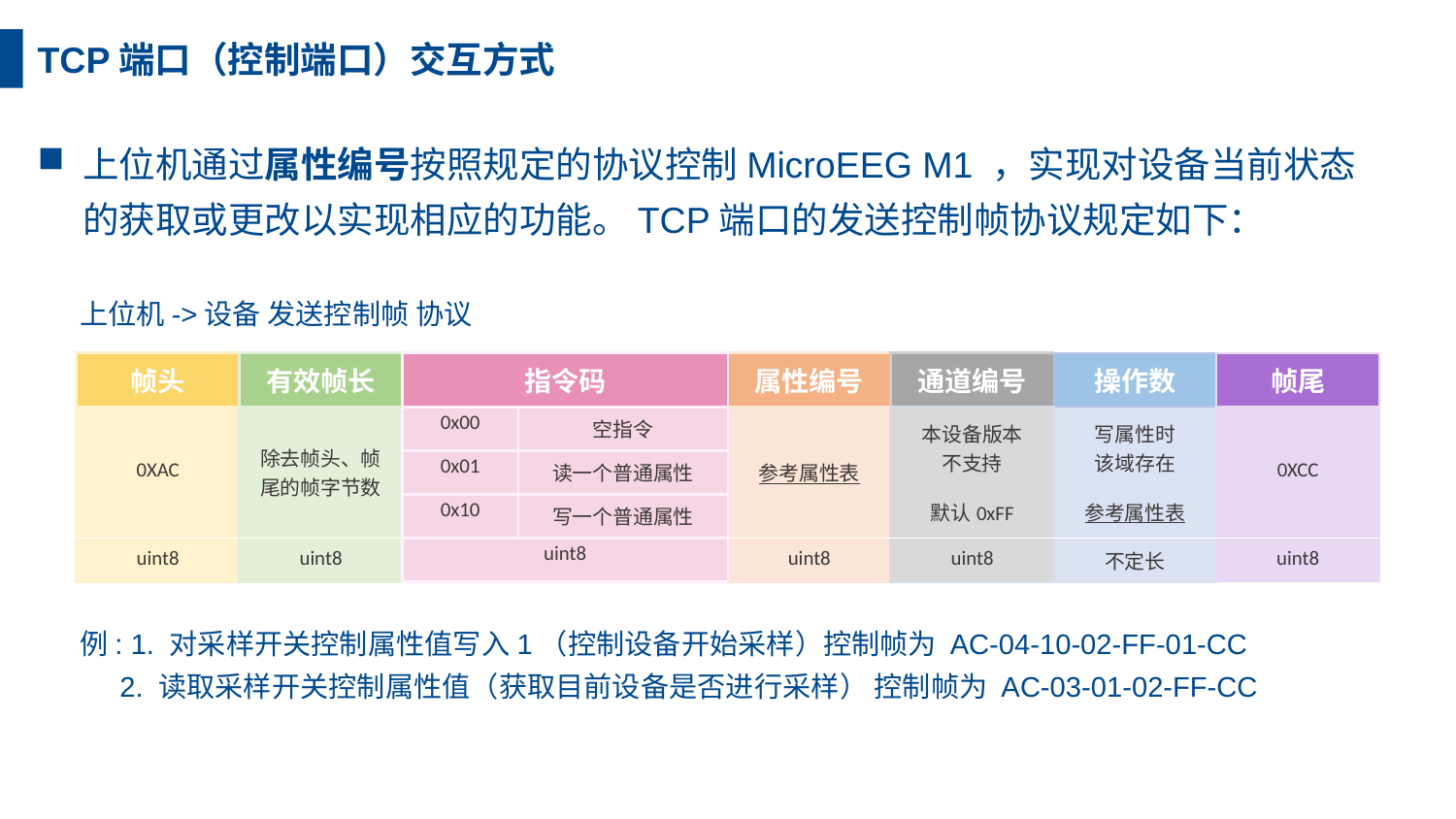

TCP端口（控制端口）交互方式
上位机通过属性编号按照规定的协议控制MicroEEG M1 ，实现对设备当前状态的获取或更改以实现相应的功能。TCP端口的发送控制帧协议规定如下：
上位机->设备 发送控制帧 协议
| 帧头 | 有效帧长 | 指令码 |  | 属性编号 | 通道编号 | 操作数 | 帧尾 |
| --- | --- | --- | --- | --- | --- | --- | --- |
| 0XAC | 除去帧头、帧尾的帧字节数 | 0x00 | 空指令 | 参考属性表 | 本设备版本 不支持 默认0xFF | 写属性时 该域存在 参考属性表 | 0XCC |
|  |  | 0x01 | 读一个普通属性 |  |  |  |  |
|  |  | 0x10 | 写一个普通属性 |  |  |  |  |
| uint8 | uint8 | uint8 |  | uint8 | uint8 | 不定长 | uint8 |
例: 1. 对采样开关控制属性值写入1（控制设备开始采样）控制帧为 AC-04-10-02-FF-01-CC
     2. 读取采样开关控制属性值（获取目前设备是否进行采样） 控制帧为 AC-03-01-02-FF-CC